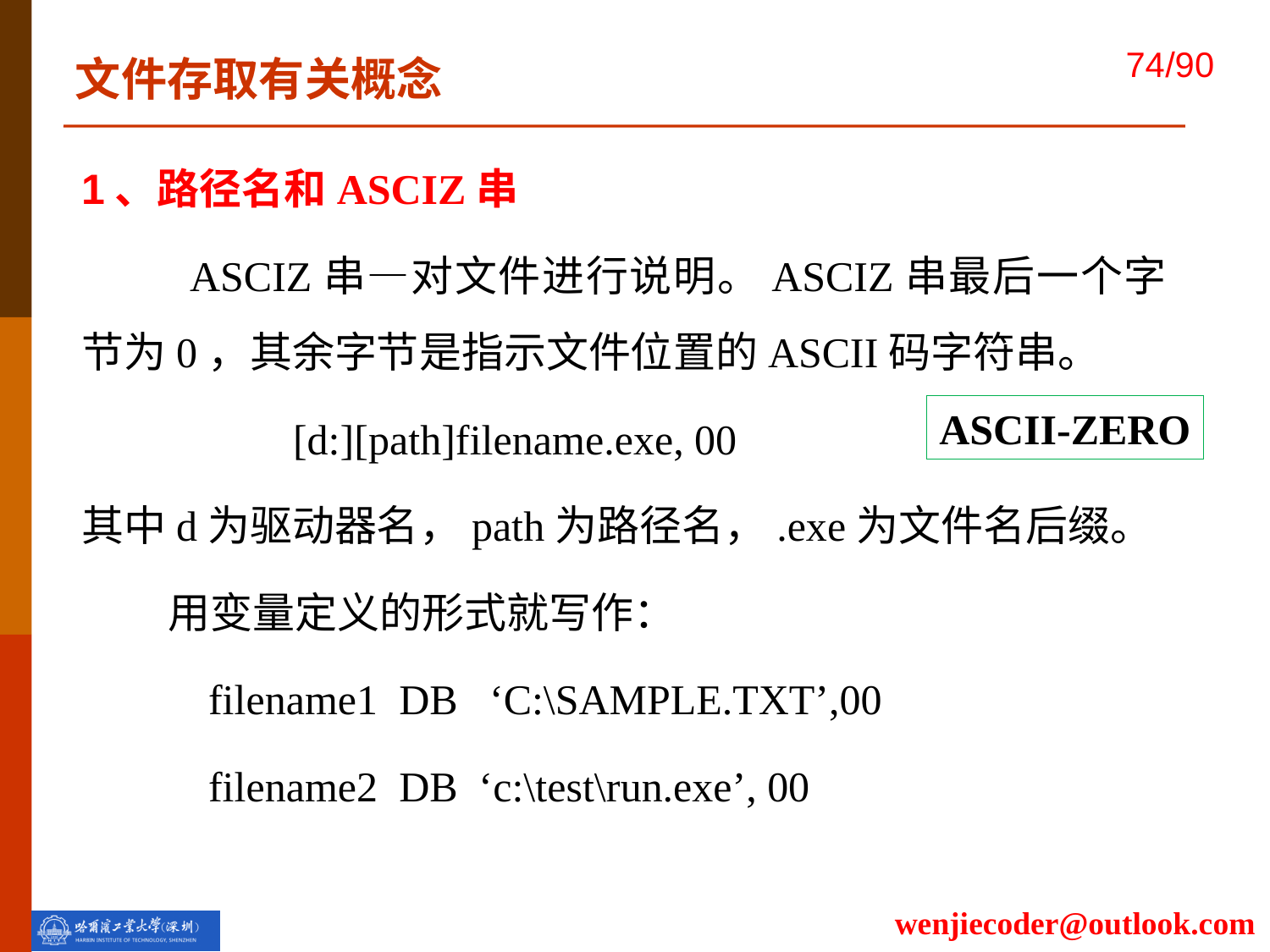

文件存取有关概念
1、路径名和ASCIZ串
         ASCIZ串—对文件进行说明。ASCIZ串最后一个字节为0，其余字节是指示文件位置的ASCII码字符串。
                    [d:][path]filename.exe, 00
其中d为驱动器名，path为路径名，.exe为文件名后缀。
        用变量定义的形式就写作：
	filename1  DB   ‘C:\SAMPLE.TXT’,00
	filename2  DB  ‘c:\test\run.exe’, 00

ASCII-ZERO